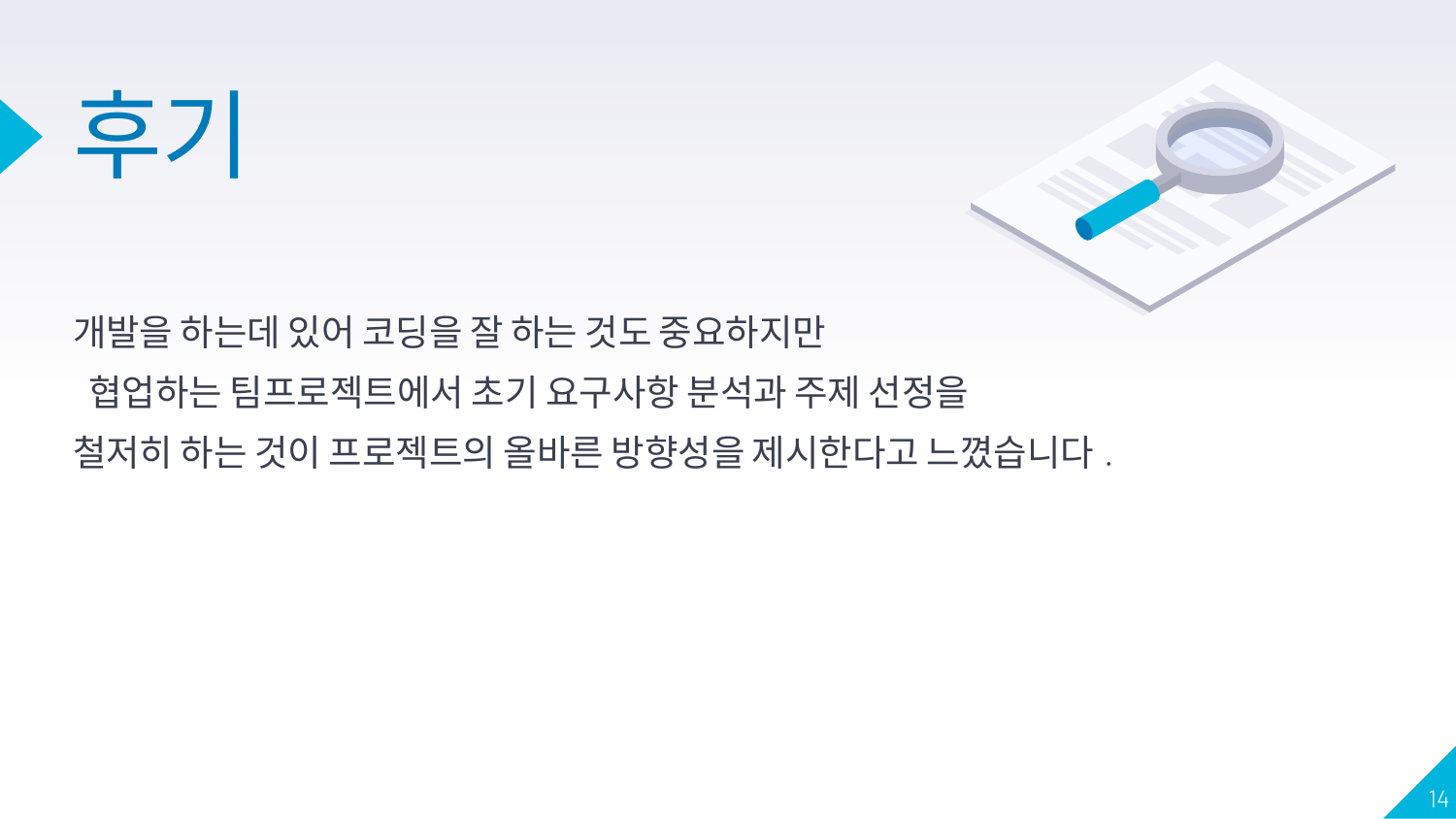

# 후기
개발을 하는데 있어 코딩을 잘 하는 것도 중요하지만
 협업하는 팀프로젝트에서 초기 요구사항 분석과 주제 선정을
철저히 하는 것이 프로젝트의 올바른 방향성을 제시한다고 느꼈습니다.

14